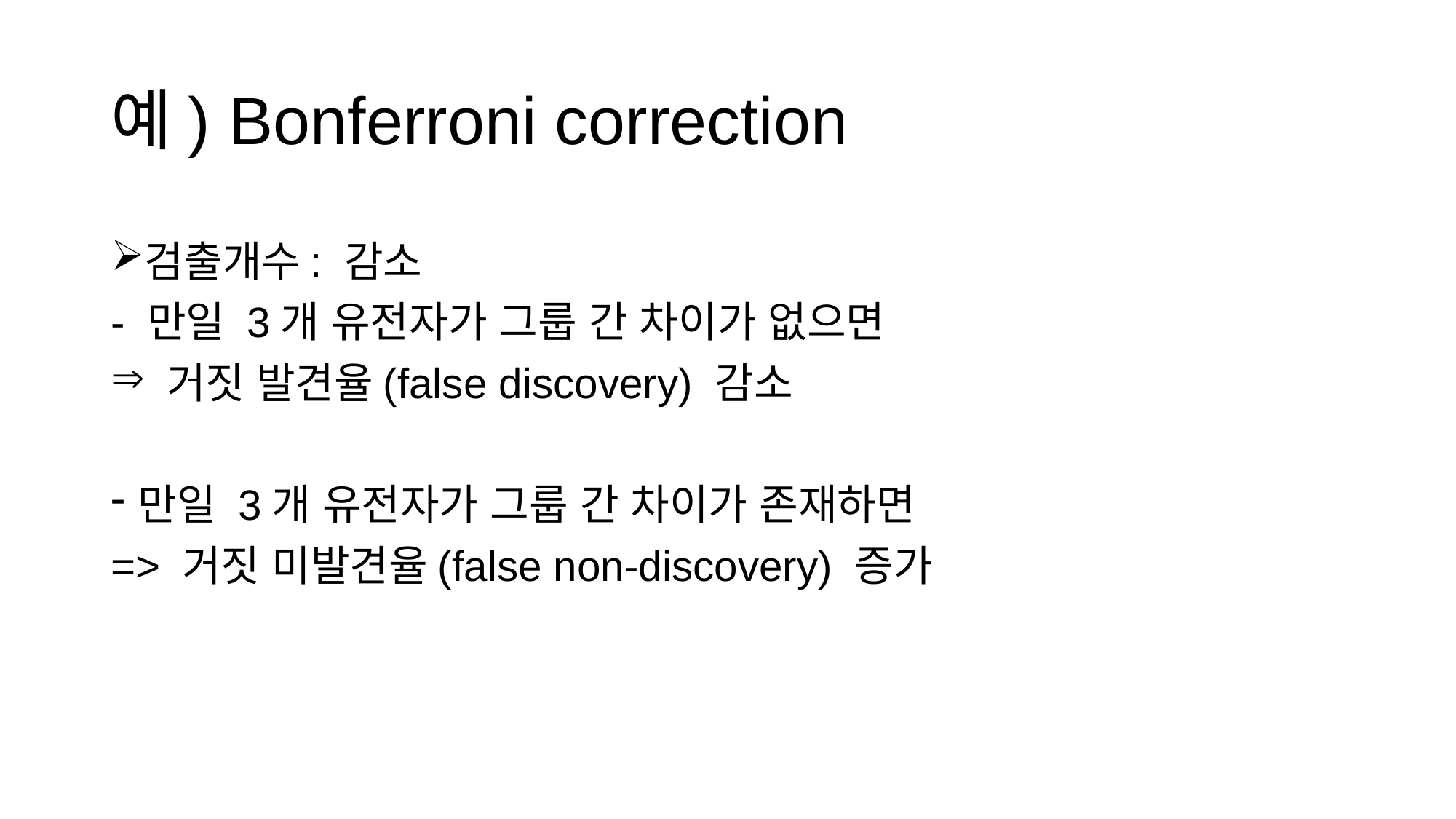

# 예) Bonferroni correction
검출개수: 감소
- 만일 3개 유전자가 그룹 간 차이가 없으면
 거짓 발견율(false discovery) 감소

만일 3개 유전자가 그룹 간 차이가 존재하면
=> 거짓 미발견율(false non-discovery) 증가